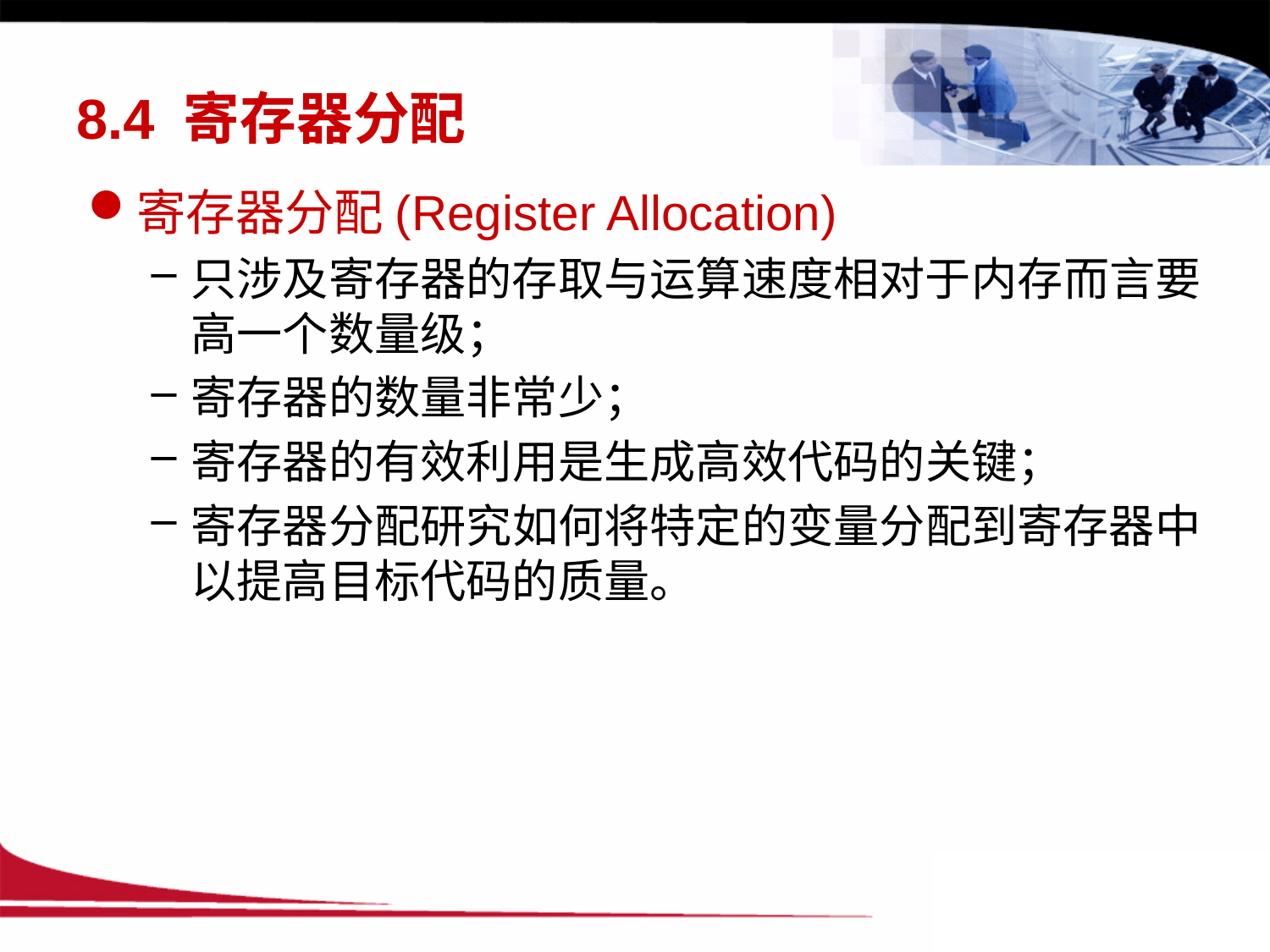

# 8.4 寄存器分配
寄存器分配(Register Allocation)
只涉及寄存器的存取与运算速度相对于内存而言要高一个数量级；
寄存器的数量非常少；
寄存器的有效利用是生成高效代码的关键；
寄存器分配研究如何将特定的变量分配到寄存器中以提高目标代码的质量。